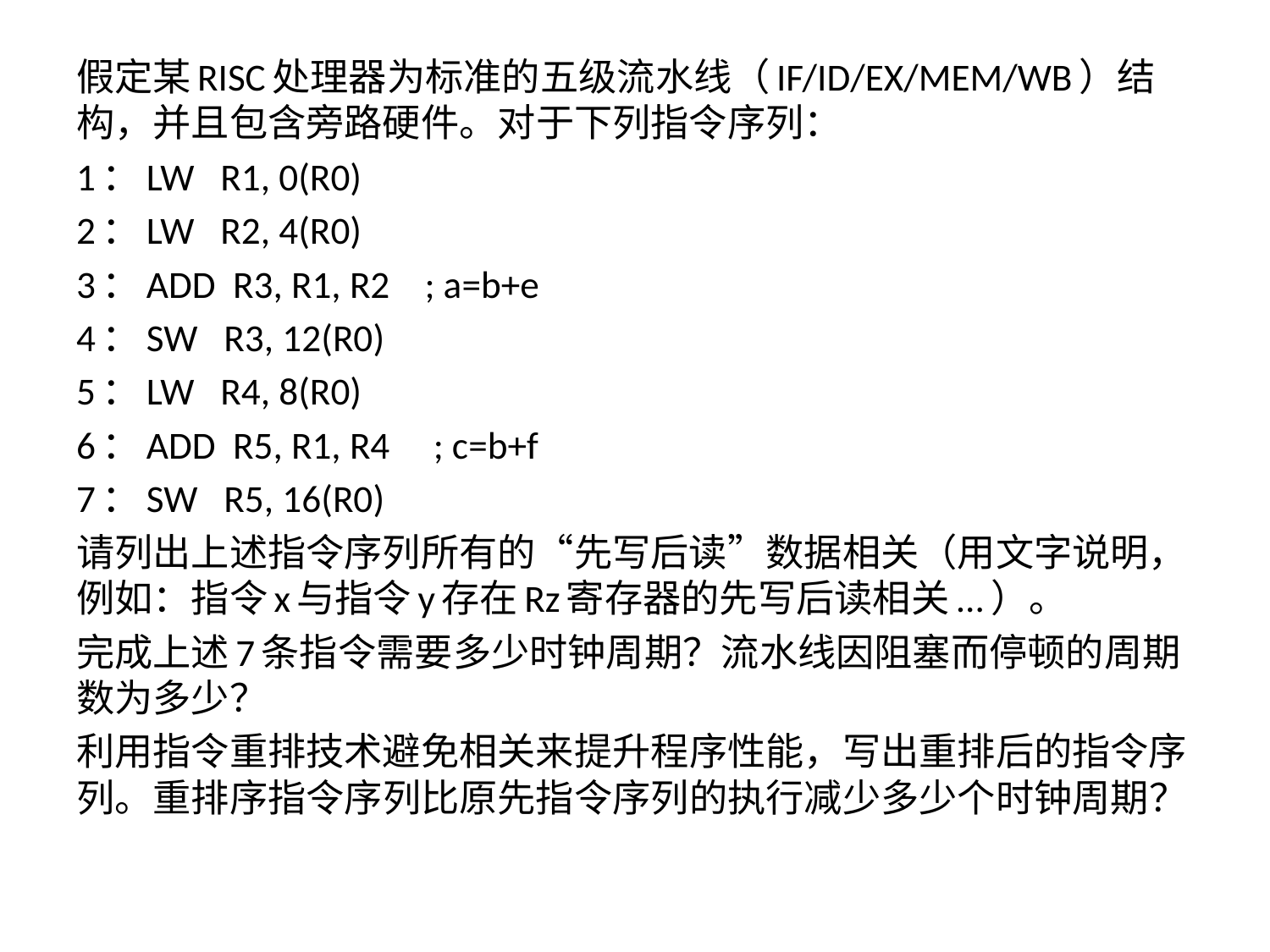

假定某RISC处理器为标准的五级流水线（IF/ID/EX/MEM/WB）结构，并且包含旁路硬件。对于下列指令序列：
1：LW   R1, 0(R0)
2：LW   R2, 4(R0)
3：ADD  R3, R1, R2    ; a=b+e
4：SW   R3, 12(R0)
5：LW   R4, 8(R0)
6：ADD  R5, R1, R4     ; c=b+f
7：SW   R5, 16(R0)
请列出上述指令序列所有的“先写后读”数据相关（用文字说明，例如：指令x与指令y存在Rz寄存器的先写后读相关...）。
完成上述7条指令需要多少时钟周期？流水线因阻塞而停顿的周期数为多少？
利用指令重排技术避免相关来提升程序性能，写出重排后的指令序列。重排序指令序列比原先指令序列的执行减少多少个时钟周期？